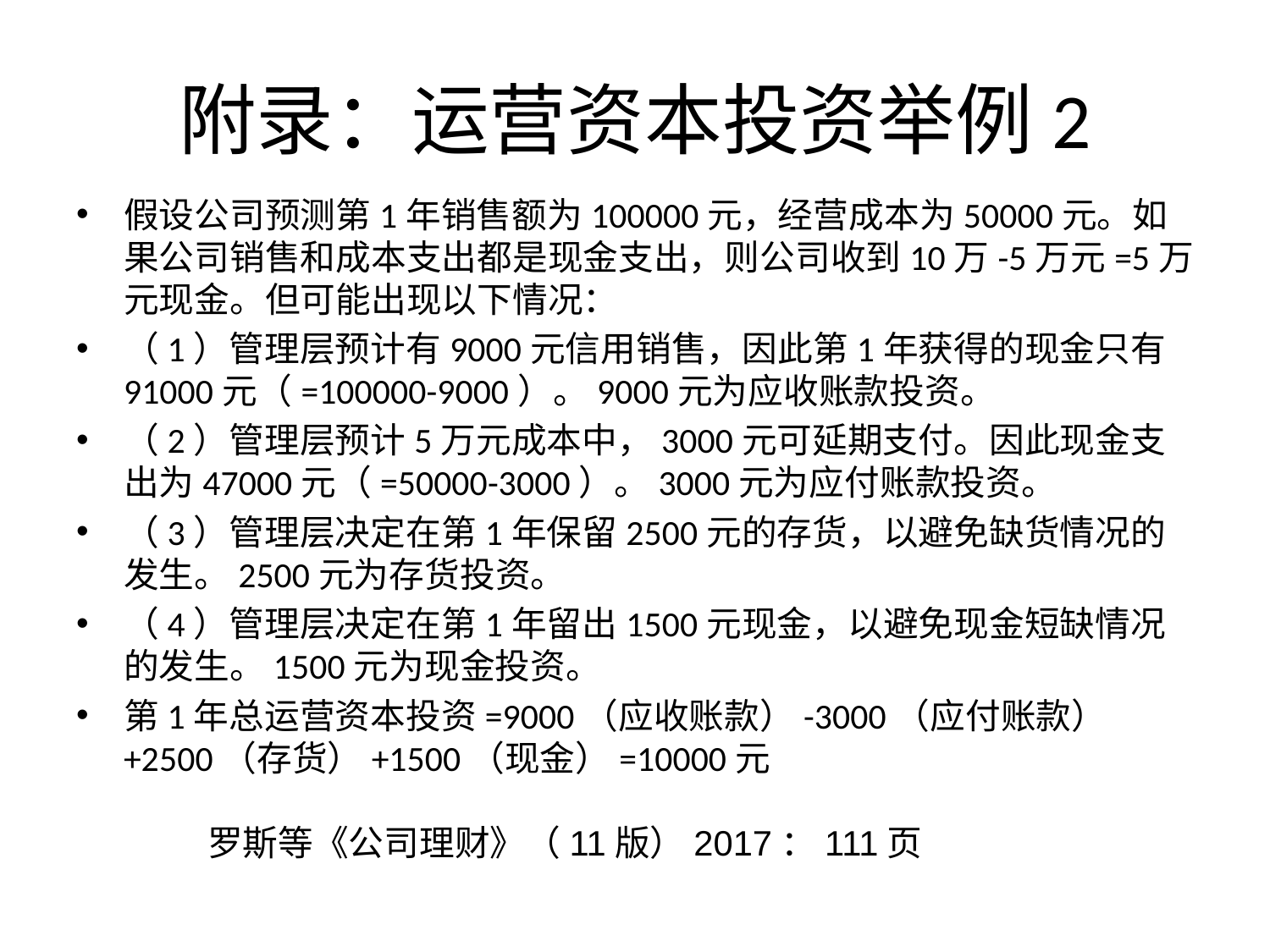

# 附录：运营资本投资举例2
假设公司预测第1年销售额为100000元，经营成本为50000元。如果公司销售和成本支出都是现金支出，则公司收到10万-5万元=5万元现金。但可能出现以下情况：
（1）管理层预计有9000元信用销售，因此第1年获得的现金只有91000元（=100000-9000）。9000元为应收账款投资。
（2）管理层预计5万元成本中，3000元可延期支付。因此现金支出为47000元（=50000-3000）。3000元为应付账款投资。
（3）管理层决定在第1年保留2500元的存货，以避免缺货情况的发生。2500元为存货投资。
（4）管理层决定在第1年留出1500元现金，以避免现金短缺情况的发生。1500元为现金投资。
第1年总运营资本投资=9000（应收账款）-3000（应付账款）+2500（存货）+1500（现金）=10000元

罗斯等《公司理财》（11版）2017：111页